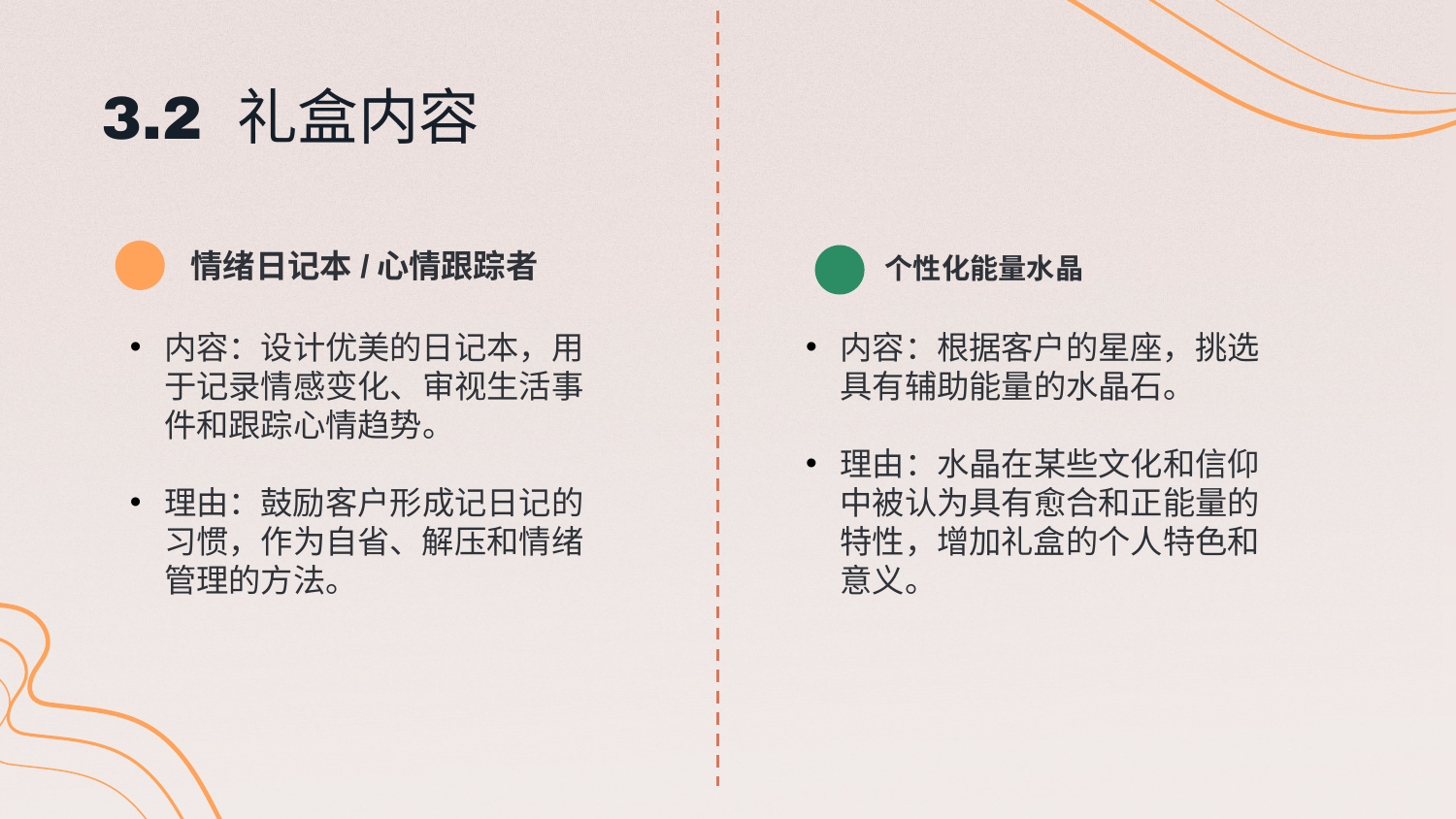

# 3.2 礼盒内容
情绪日记本/心情跟踪者

个性化能量水晶

内容：设计优美的日记本，用于记录情感变化、审视生活事件和跟踪心情趋势。

理由：鼓励客户形成记日记的习惯，作为自省、解压和情绪管理的方法。
内容：根据客户的星座，挑选具有辅助能量的水晶石。

理由：水晶在某些文化和信仰中被认为具有愈合和正能量的特性，增加礼盒的个人特色和意义。